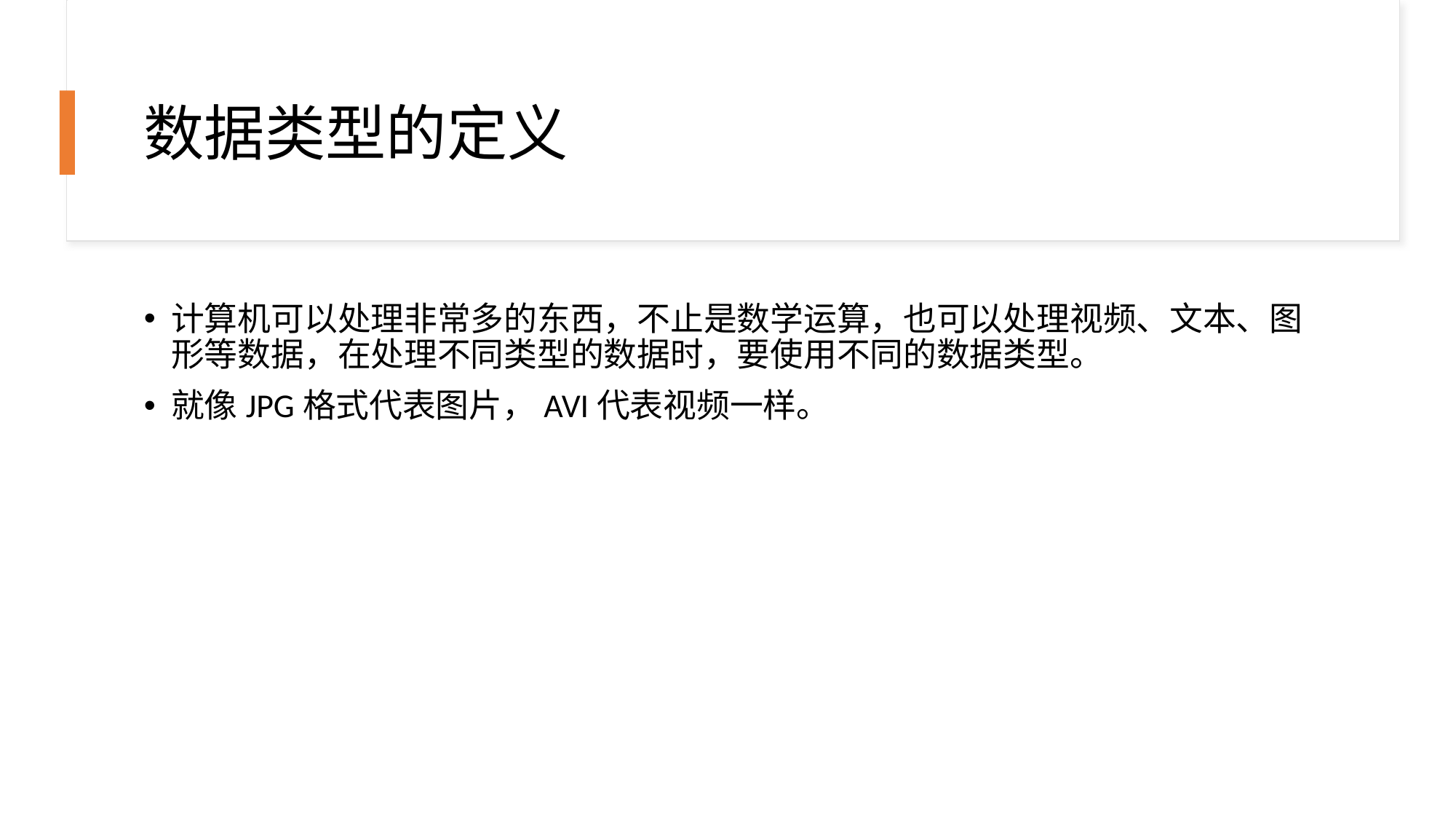

# 数据类型的定义

计算机可以处理非常多的东西，不止是数学运算，也可以处理视频、文本、图形等数据，在处理不同类型的数据时，要使用不同的数据类型。
就像JPG格式代表图片，AVI代表视频一样。